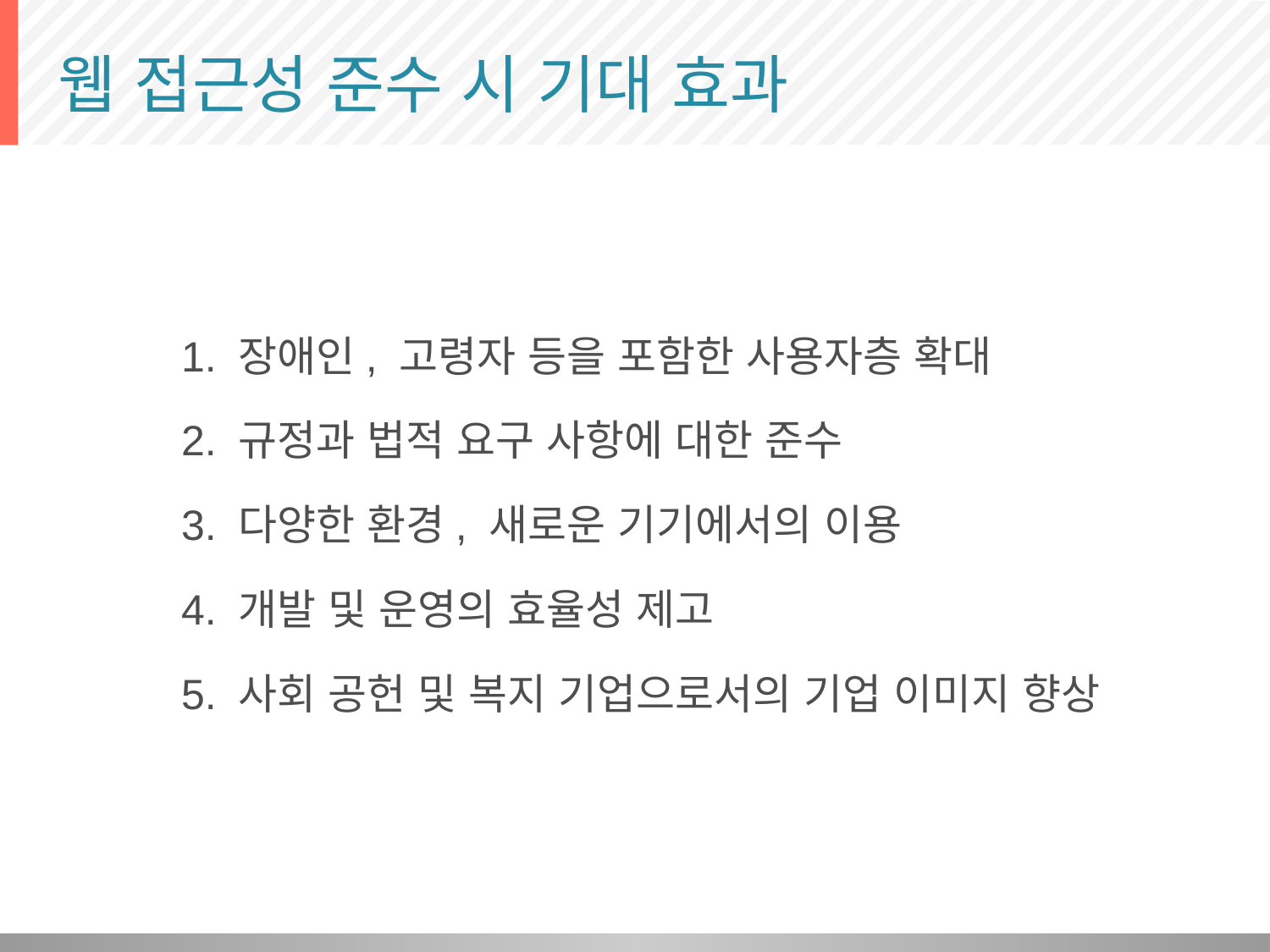

# 웹 접근성 준수 시 기대 효과
1. 장애인, 고령자 등을 포함한 사용자층 확대
2. 규정과 법적 요구 사항에 대한 준수
3. 다양한 환경, 새로운 기기에서의 이용
4. 개발 및 운영의 효율성 제고
5. 사회 공헌 및 복지 기업으로서의 기업 이미지 향상